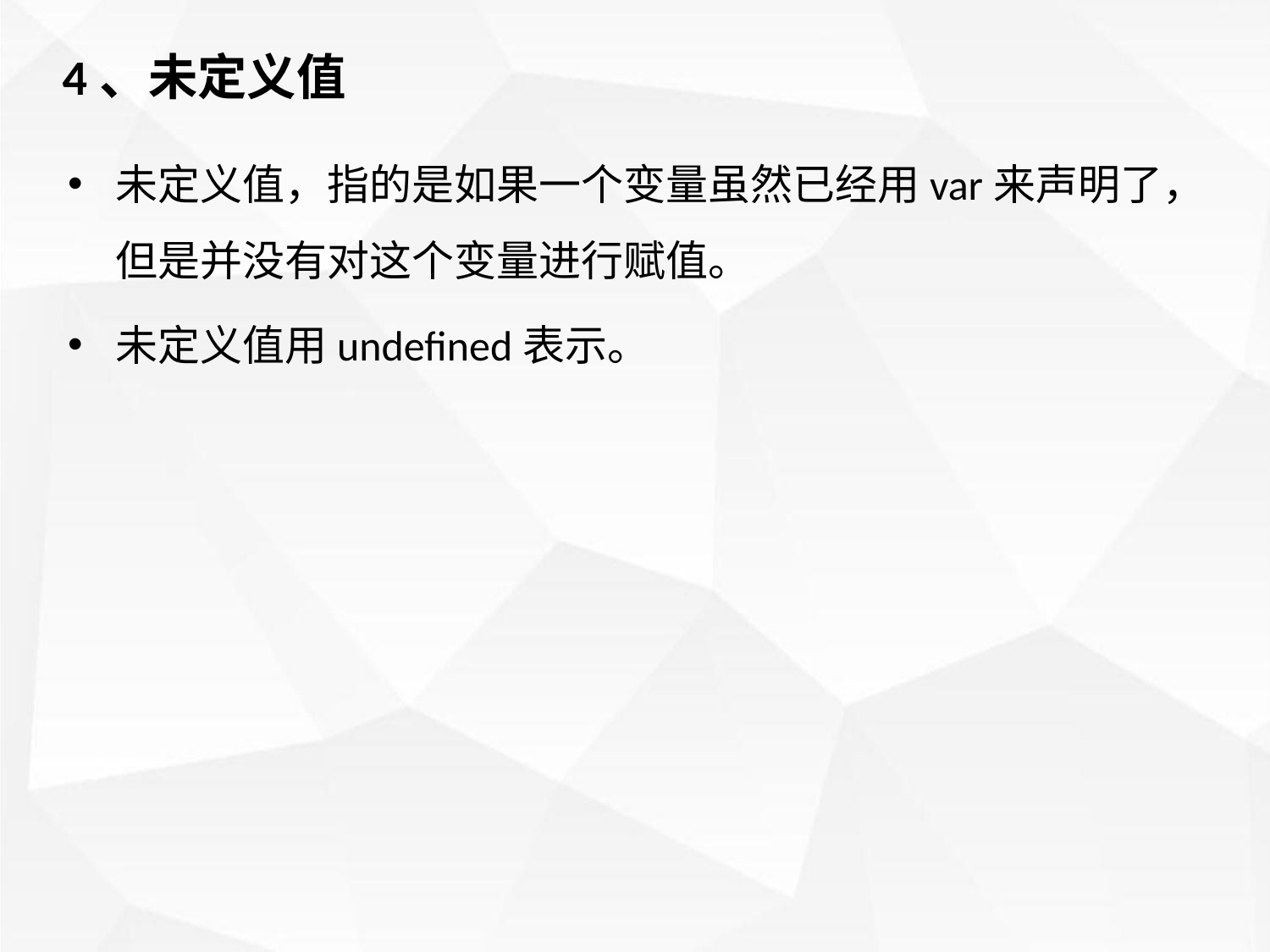

4、未定义值
未定义值，指的是如果一个变量虽然已经用var来声明了，但是并没有对这个变量进行赋值。
未定义值用undefined表示。